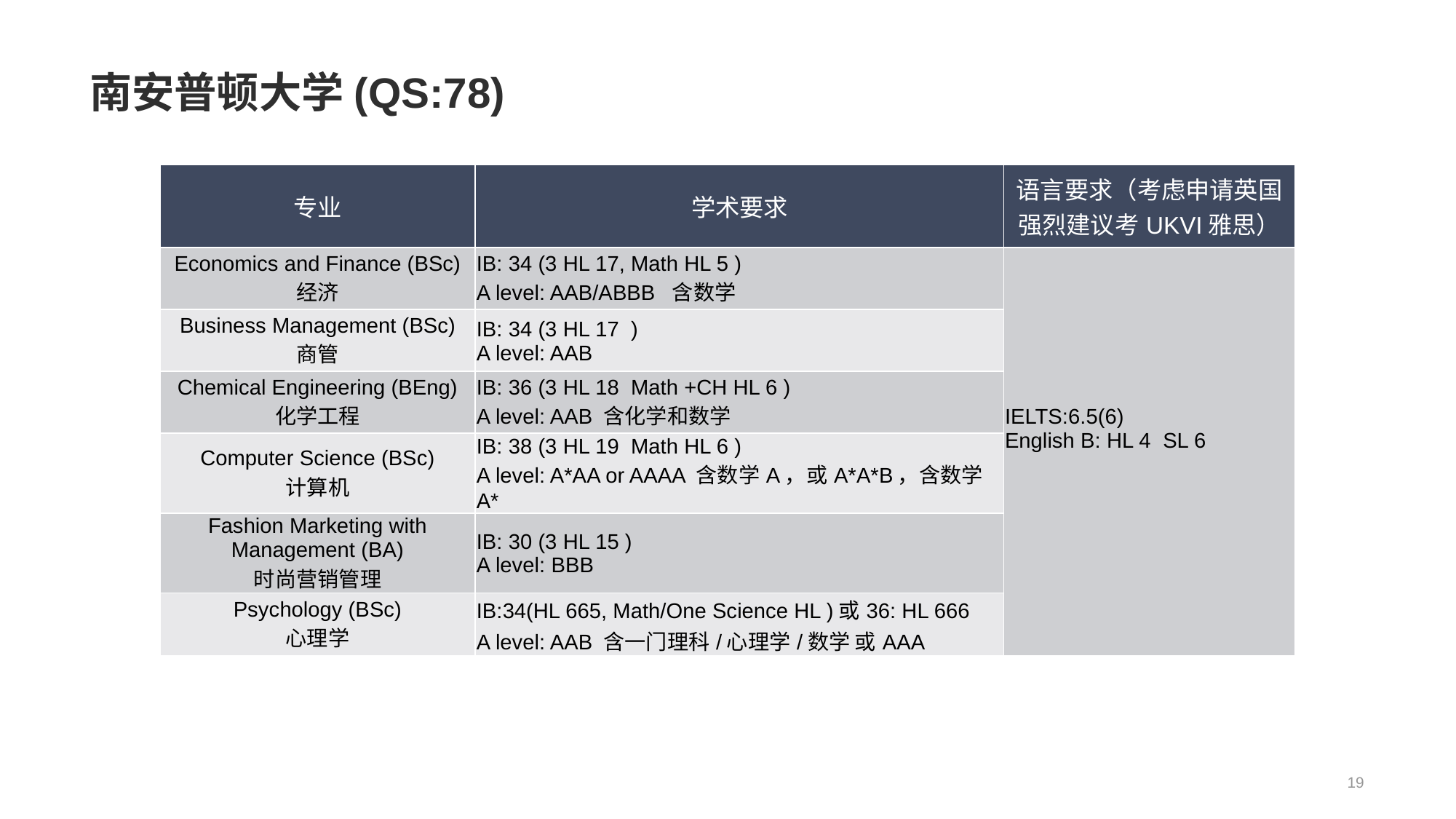

# 南安普顿大学(QS:78)
| 专业 | 学术要求 | 语言要求（考虑申请英国强烈建议考UKVI雅思） |
| --- | --- | --- |
| Economics and Finance (BSc) 经济 | IB: 34 (3 HL 17, Math HL 5 ) A level: AAB/ABBB 含数学 | IELTS:6.5(6) English B: HL 4 SL 6 |
| Business Management (BSc) 商管 | IB: 34 (3 HL 17 ) A level: AAB |  |
| Chemical Engineering (BEng) 化学工程 | IB: 36 (3 HL 18 Math +CH HL 6 ) A level: AAB 含化学和数学 |  |
| Computer Science (BSc) 计算机 | IB: 38 (3 HL 19 Math HL 6 ) A level: A\*AA or AAAA 含数学A，或A\*A\*B，含数学A\* |  |
| Fashion Marketing with Management (BA) 时尚营销管理 | IB: 30 (3 HL 15 ) A level: BBB |  |
| Psychology (BSc) 心理学 | IB:34(HL 665, Math/One Science HL )或36: HL 666 A level: AAB 含一门理科/心理学/数学 或AAA |  |
19